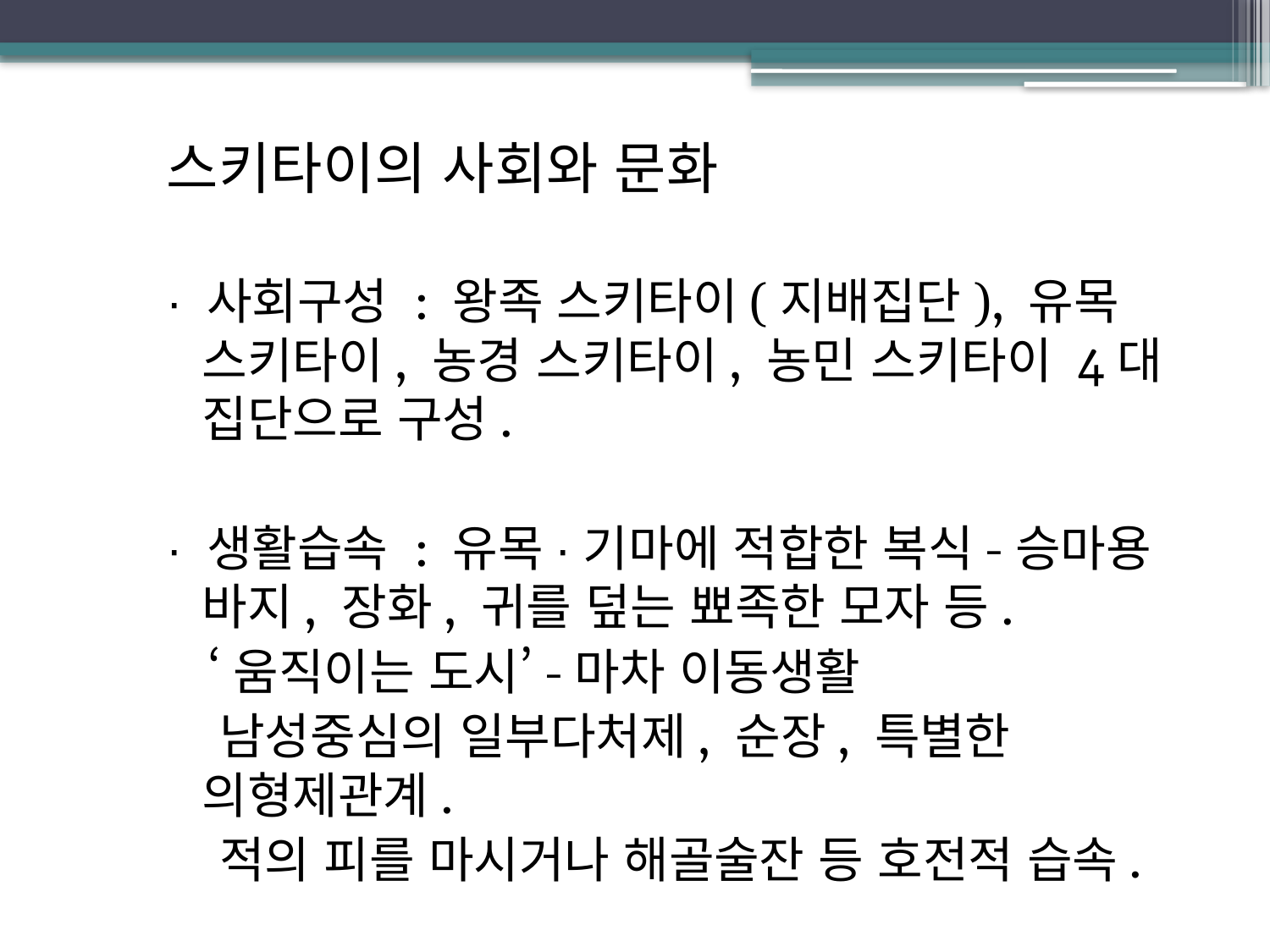

스키타이의 사회와 문화

· 사회구성 : 왕족 스키타이(지배집단), 유목 스키타이, 농경 스키타이, 농민 스키타이 4대 집단으로 구성.

· 생활습속 : 유목·기마에 적합한 복식-승마용 바지, 장화, 귀를 덮는 뾰족한 모자 등.
   ‘움직이는 도시’-마차 이동생활
   남성중심의 일부다처제, 순장, 특별한 의형제관계.
   적의 피를 마시거나 해골술잔 등 호전적 습속.